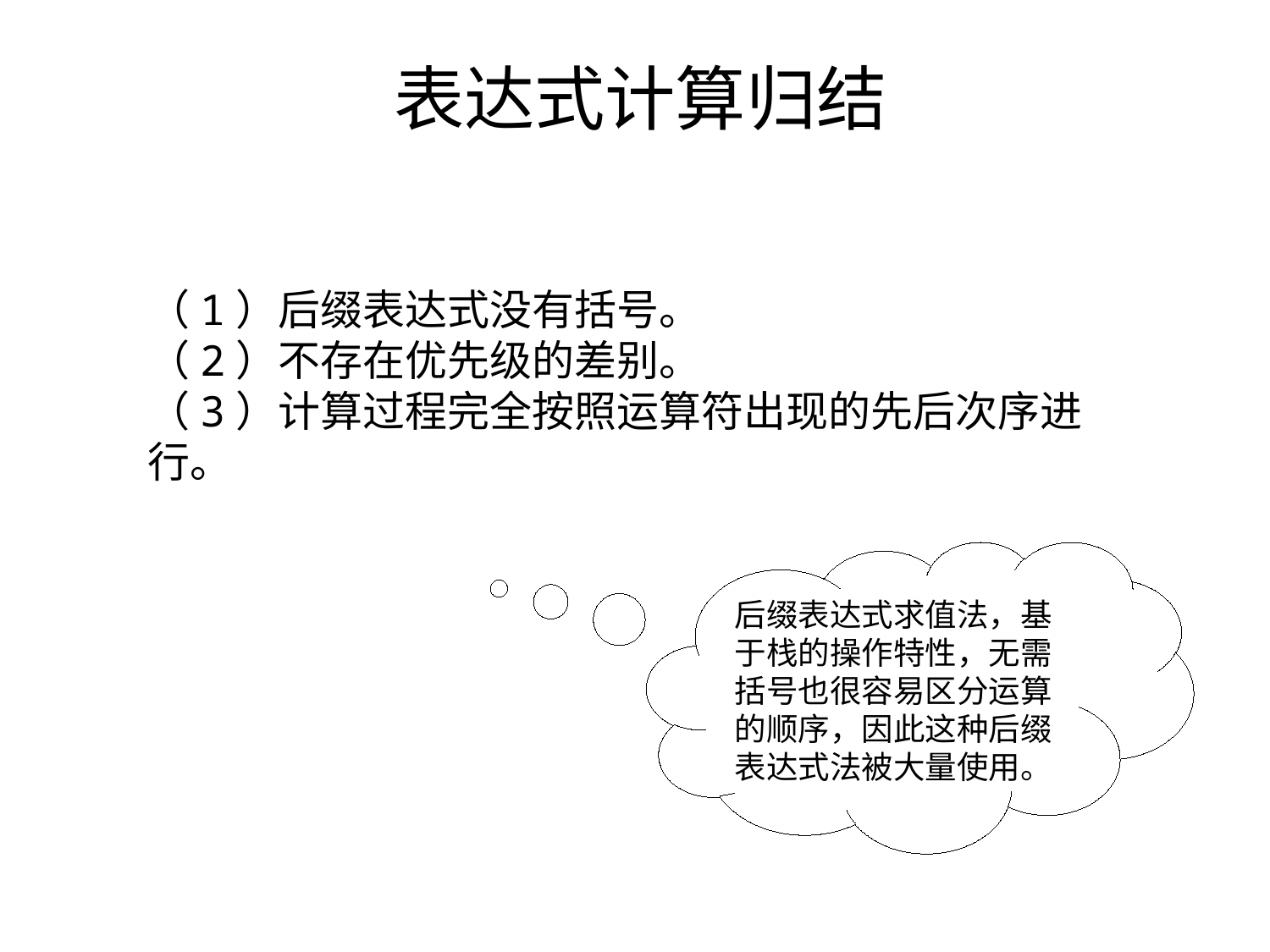

# 表达式计算归结
（1）后缀表达式没有括号。
（2）不存在优先级的差别。
（3）计算过程完全按照运算符出现的先后次序进行。
后缀表达式求值法，基于栈的操作特性，无需括号也很容易区分运算的顺序，因此这种后缀表达式法被大量使用。
63